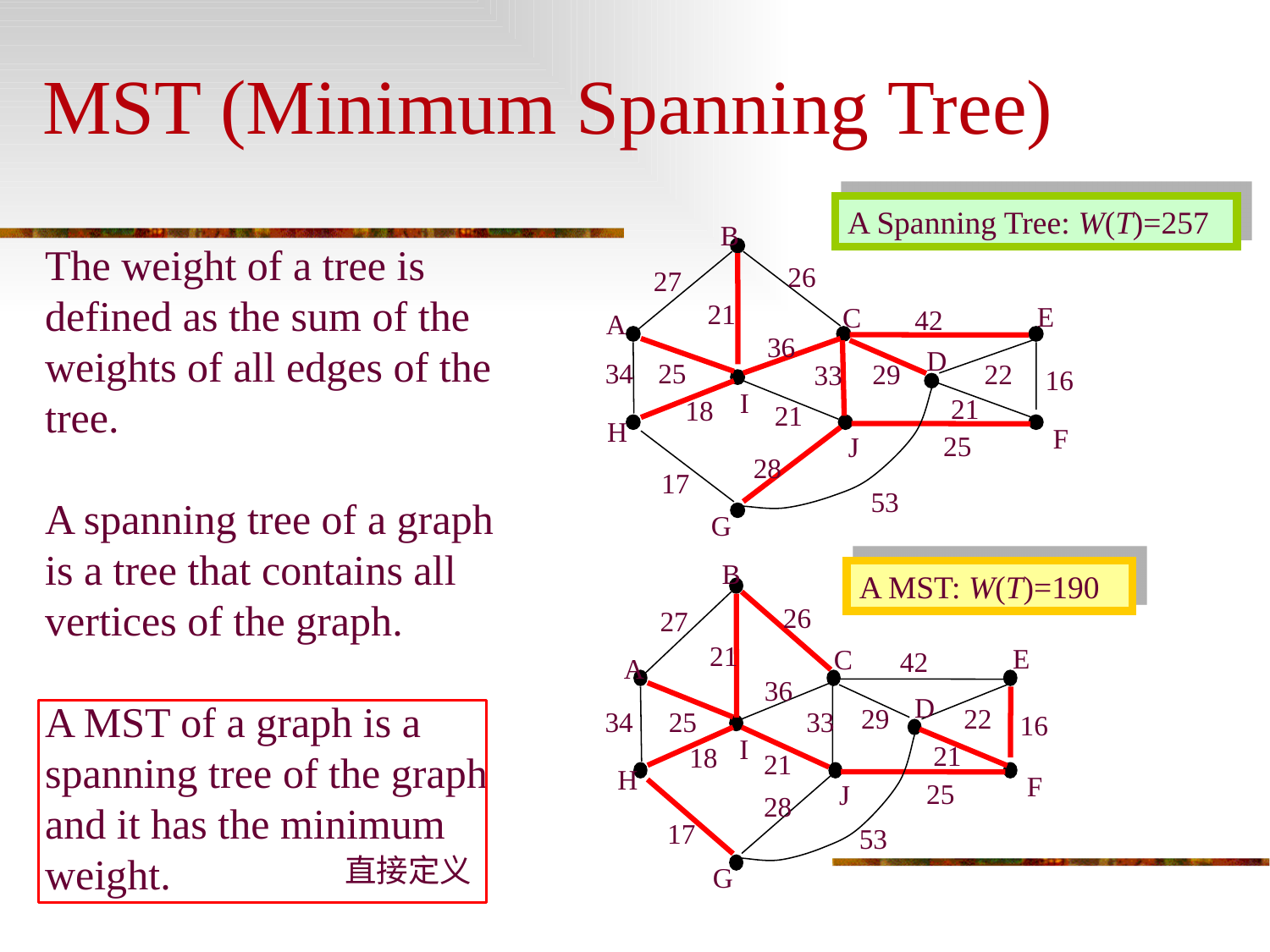

# MST (Minimum Spanning Tree)
A Spanning Tree: W(T)=257
B
The weight of a tree is defined as the sum of the weights of all edges of the tree.

A spanning tree of a graph is a tree that contains all vertices of the graph.

A MST of a graph is a spanning tree of the graph and it has the minimum weight.

26
27
21
E
C
42
A
36

D

25
34
29
22
33
16

I

21
18

21
H
F

25
J

28
17
53
G

B
A MST: W(T)=190

26
27
21
E
C
42
A
36

D

29
22
34
25
33

16

I

21
18

21
H
F

25
J

28
17
53
直接定义
G